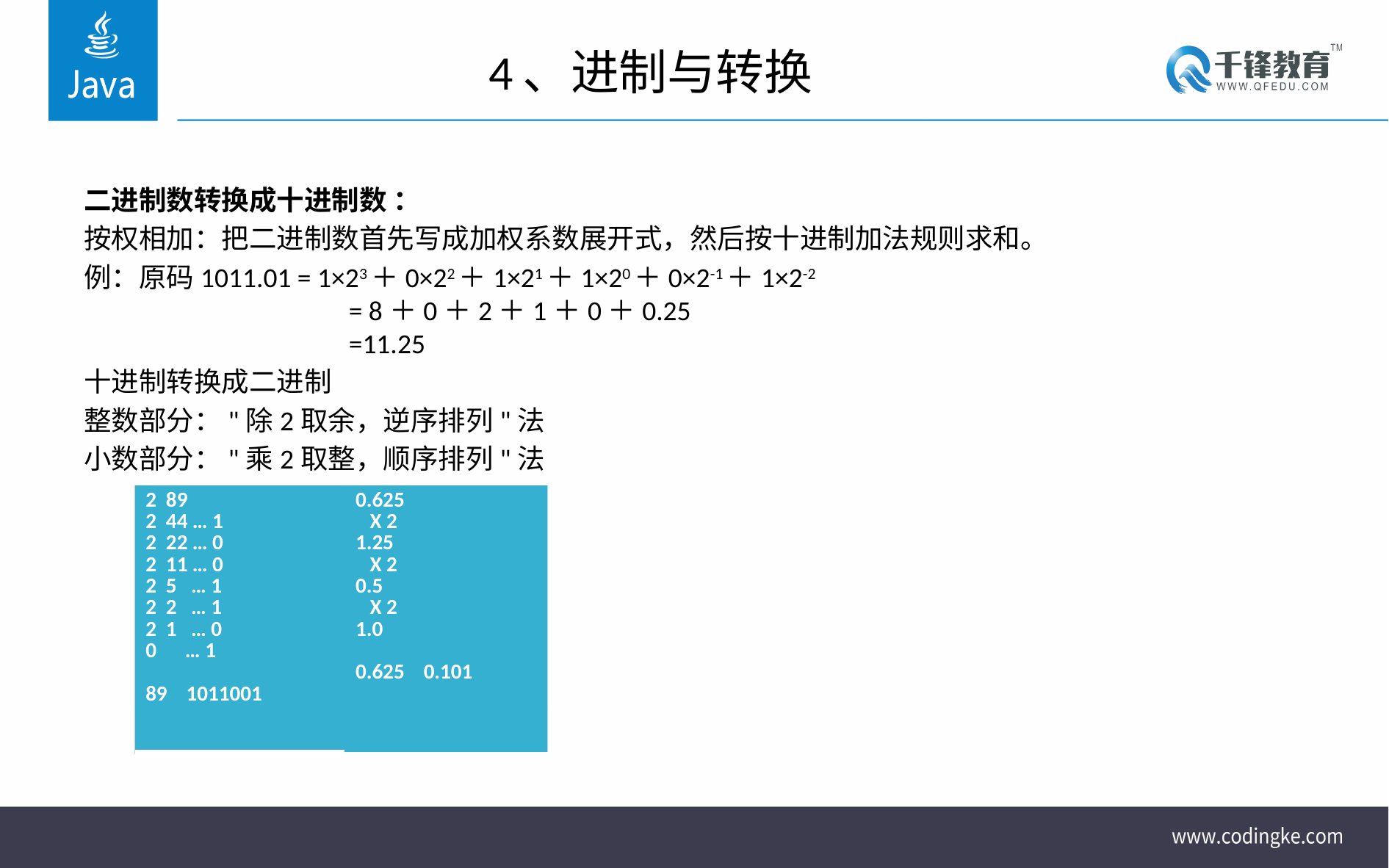

# 4、进制与转换
二进制数转换成十进制数 ：
按权相加：把二进制数首先写成加权系数展开式，然后按十进制加法规则求和。
例：原码1011.01 = 1×23＋0×22＋1×21＋1×20＋0×2-1＋1×2-2
              　　　　= 8＋0＋2＋1＋0＋0.25
              　　　　=11.25
十进制转换成二进制
整数部分："除2取余，逆序排列"法
小数部分："乘2取整，顺序排列"法
| 2 89 2 44 … 1 2 22 … 0 2 11 … 0 2 5 … 1 2 2 … 1 2 1 … 0 0 … 1   89 1011001 | 0.625 X 2 1.25 X 2 0.5 X 2 1.0 0.625 0.101 |
| --- | --- |